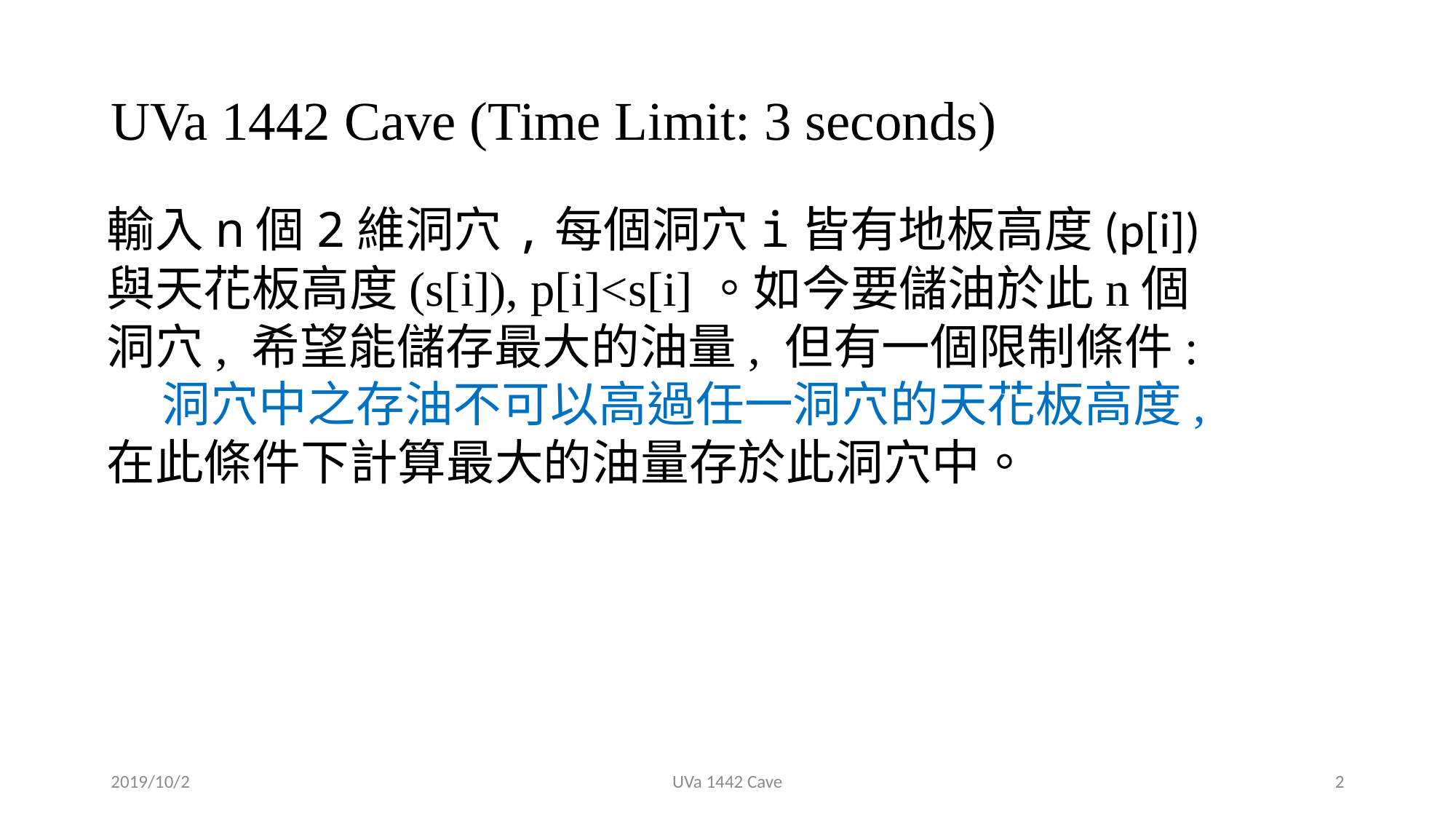

# UVa 1442 Cave (Time Limit: 3 seconds)
輸入n個2維洞穴,每個洞穴i皆有地板高度(p[i])與天花板高度(s[i]), p[i]<s[i]。如今要儲油於此n個洞穴, 希望能儲存最大的油量, 但有一個限制條件:
    洞穴中之存油不可以高過任一洞穴的天花板高度,
在此條件下計算最大的油量存於此洞穴中。
2019/10/2
UVa 1442 Cave
2